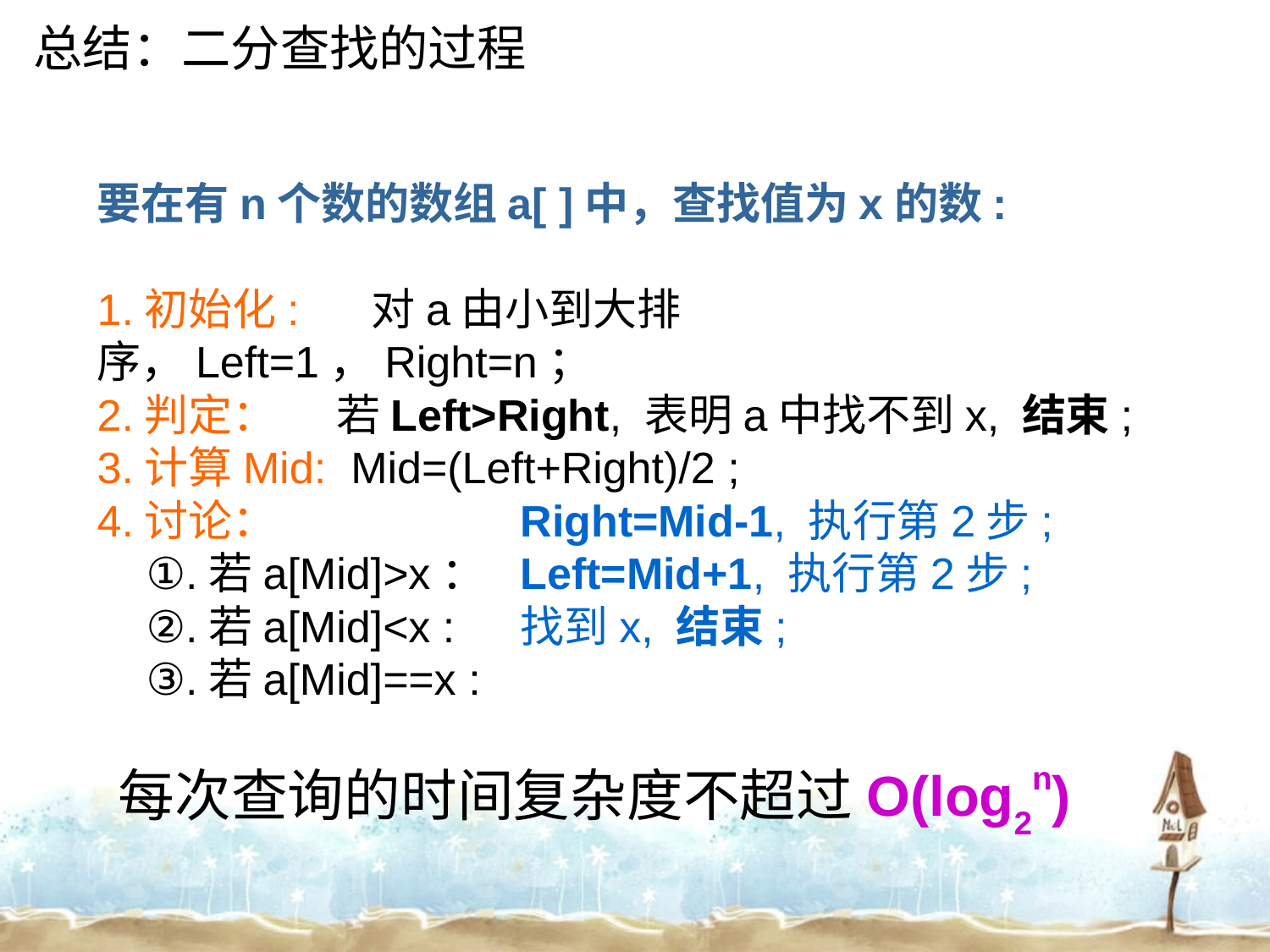

总结：二分查找的过程
要在有n个数的数组a[ ]中，查找值为x的数:

1.初始化:     对a由小到大排序，Left=1，Right=n；
2.判定：      若Left>Right, 表明a中找不到x, 结束;
3.计算Mid:  Mid=(Left+Right)/2 ;
4.讨论：
    ①.若a[Mid]>x：
    ②.若a[Mid]<x :
    ③.若a[Mid]==x :
Right=Mid-1, 执行第2步;
Left=Mid+1, 执行第2步;
找到x, 结束;
每次查询的时间复杂度不超过O(log2n)